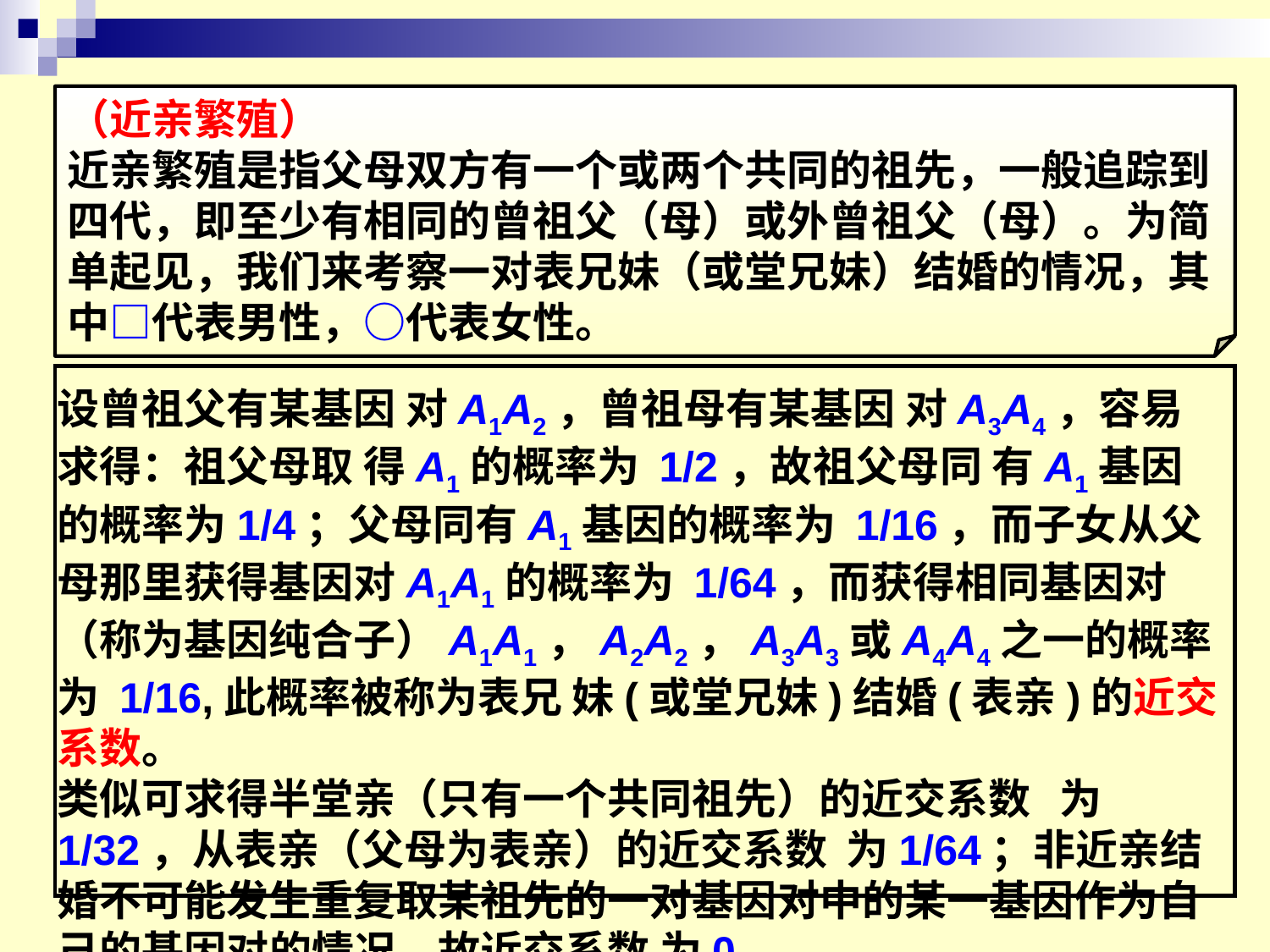

（近亲繁殖）
近亲繁殖是指父母双方有一个或两个共同的祖先，一般追踪到四代，即至少有相同的曾祖父（母）或外曾祖父（母）。为简单起见，我们来考察一对表兄妹（或堂兄妹）结婚的情况，其中□代表男性，○代表女性。

设曾祖父有某基因 对A1A2，曾祖母有某基因 对A3A4，容易求得：祖父母取 得A1的概率为 1/2，故祖父母同 有A1基因的概率为1/4；父母同有A1基因的概率为 1/16，而子女从父母那里获得基因对A1A1的概率为 1/64，而获得相同基因对（称为基因纯合子）A1A1，A2A2，A3A3或A4A4之一的概率为 1/16,此概率被称为表兄 妹(或堂兄妹)结婚(表亲)的近交系数。
类似可求得半堂亲（只有一个共同祖先）的近交系数   为1/32，从表亲（父母为表亲）的近交系数  为1/64；非近亲结婚不可能发生重复取某祖先的一对基因对中的某一基因作为自己的基因对的情况，故近交系数 为0。